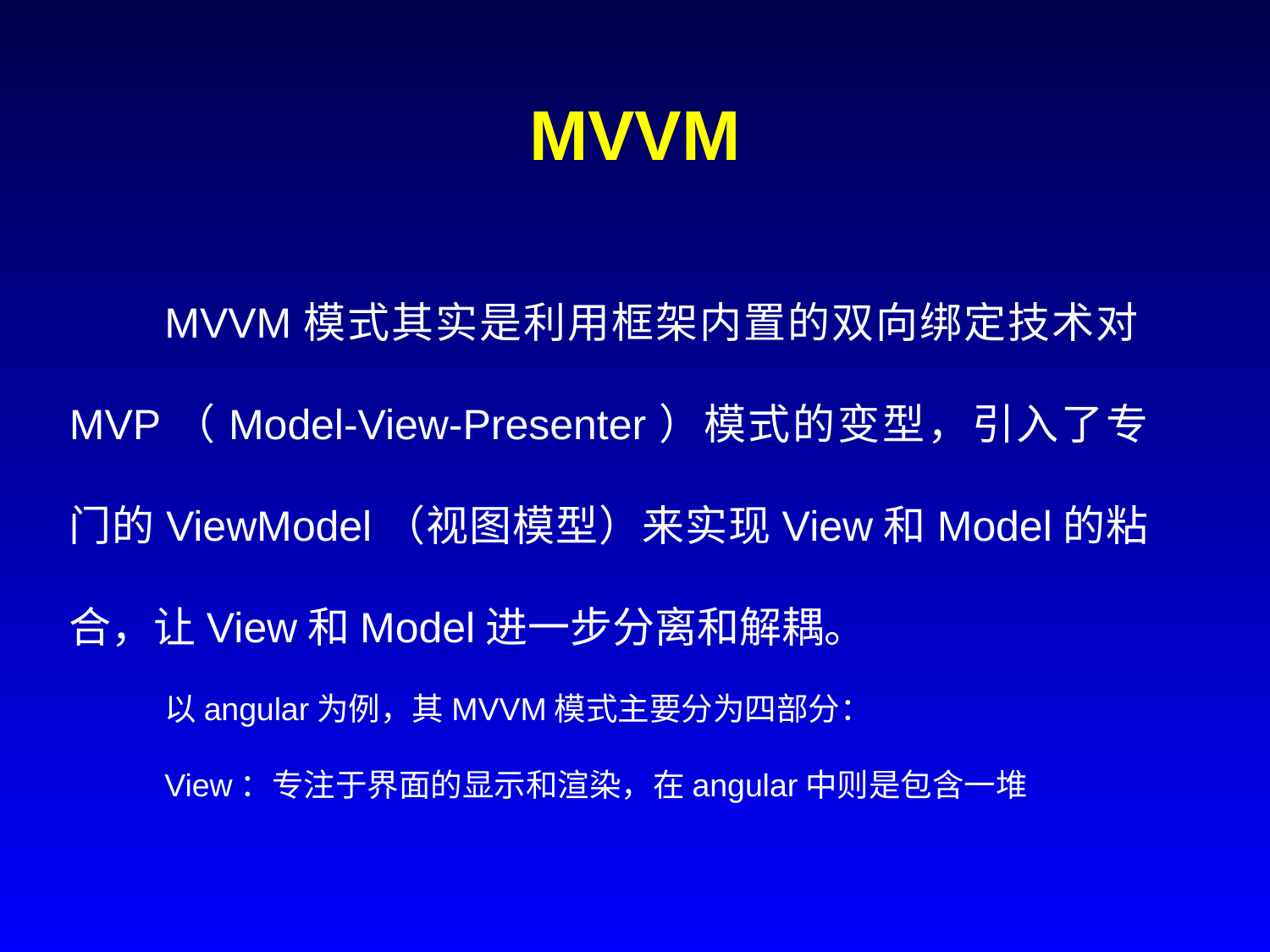

MVVM
MVVM模式其实是利用框架内置的双向绑定技术对MVP（Model-View-Presenter）模式的变型，引入了专门的ViewModel（视图模型）来实现View和Model的粘合，让View和Model进一步分离和解耦。
以angular为例，其MVVM模式主要分为四部分：
View：专注于界面的显示和渲染，在angular中则是包含一堆